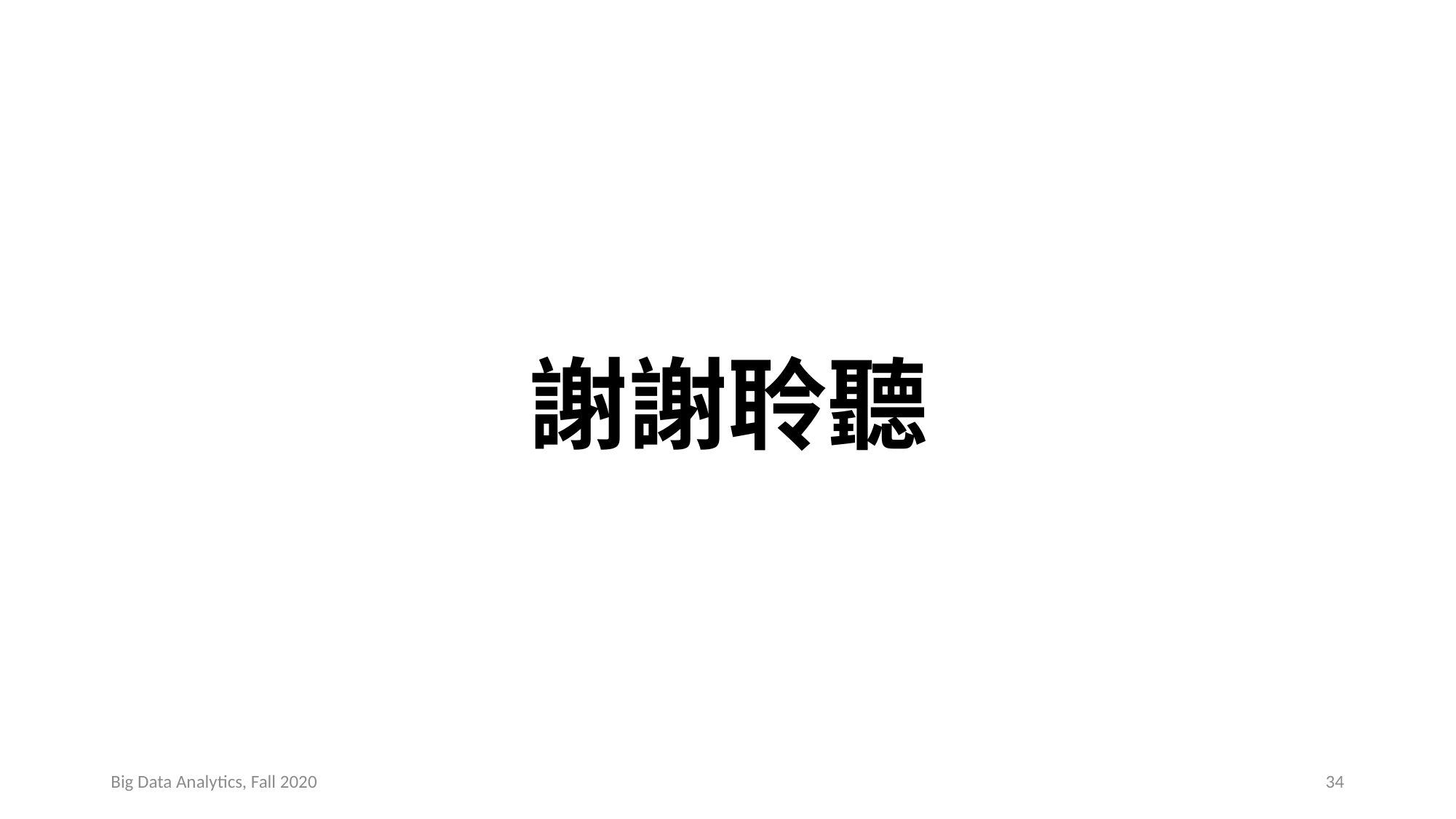

# 謝謝聆聽
Big Data Analytics, Fall 2020
34